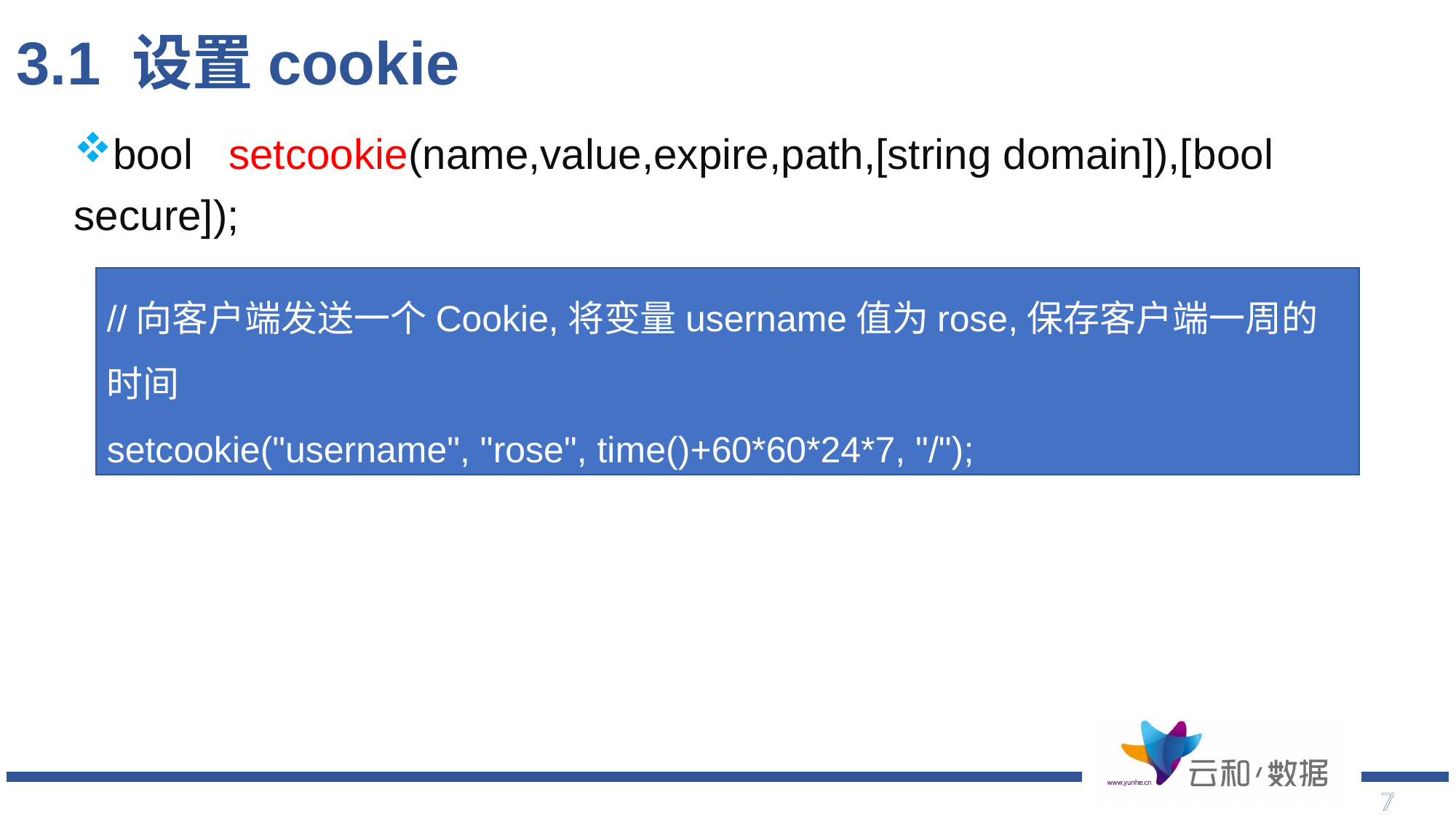

# 3.1 设置cookie
bool   setcookie(name,value,expire,path,[string domain]),[bool secure]);

//向客户端发送一个Cookie,将变量username值为rose,保存客户端一周的时间
setcookie("username", "rose", time()+60*60*24*7, "/");